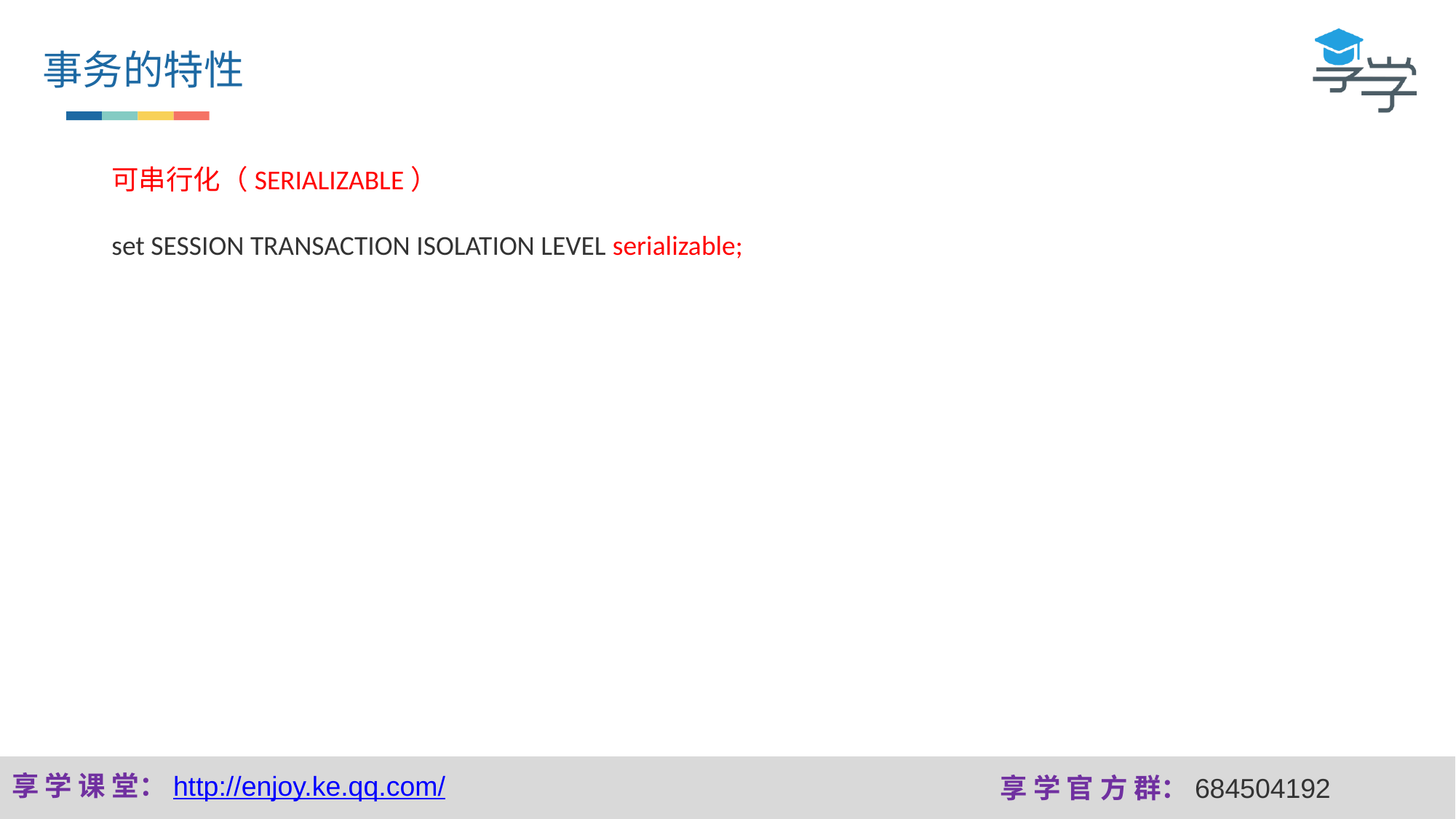

事务的特性

可串行化（SERIALIZABLE）

set SESSION TRANSACTION ISOLATION LEVEL serializable;